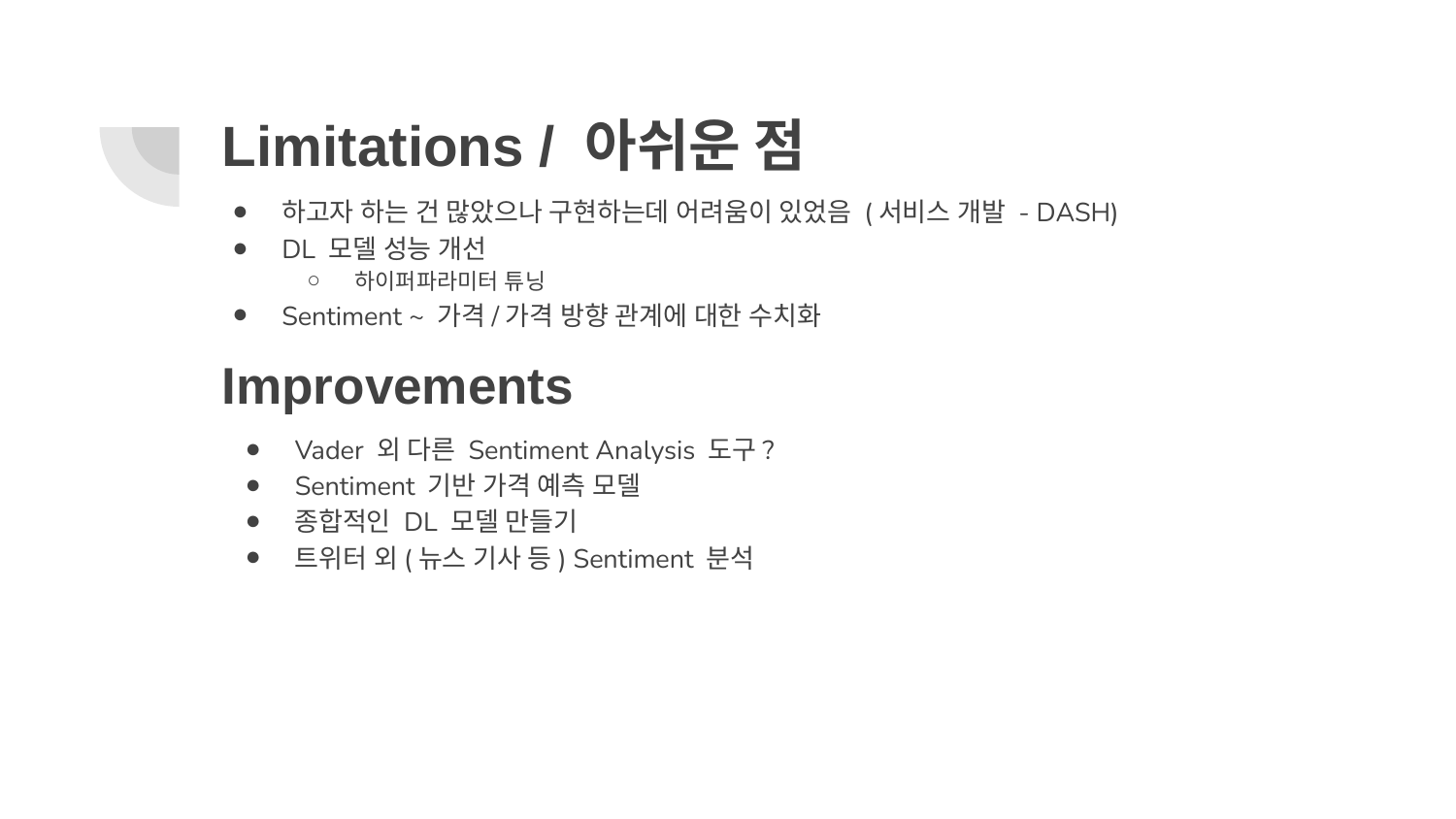

# Limitations / 아쉬운 점
하고자 하는 건 많았으나 구현하는데 어려움이 있었음 (서비스 개발 - DASH)
DL 모델 성능 개선
하이퍼파라미터 튜닝
Sentiment ~ 가격/가격 방향 관계에 대한 수치화
Improvements
Vader 외 다른 Sentiment Analysis 도구?
Sentiment 기반 가격 예측 모델
종합적인 DL 모델 만들기
트위터 외(뉴스 기사 등) Sentiment 분석